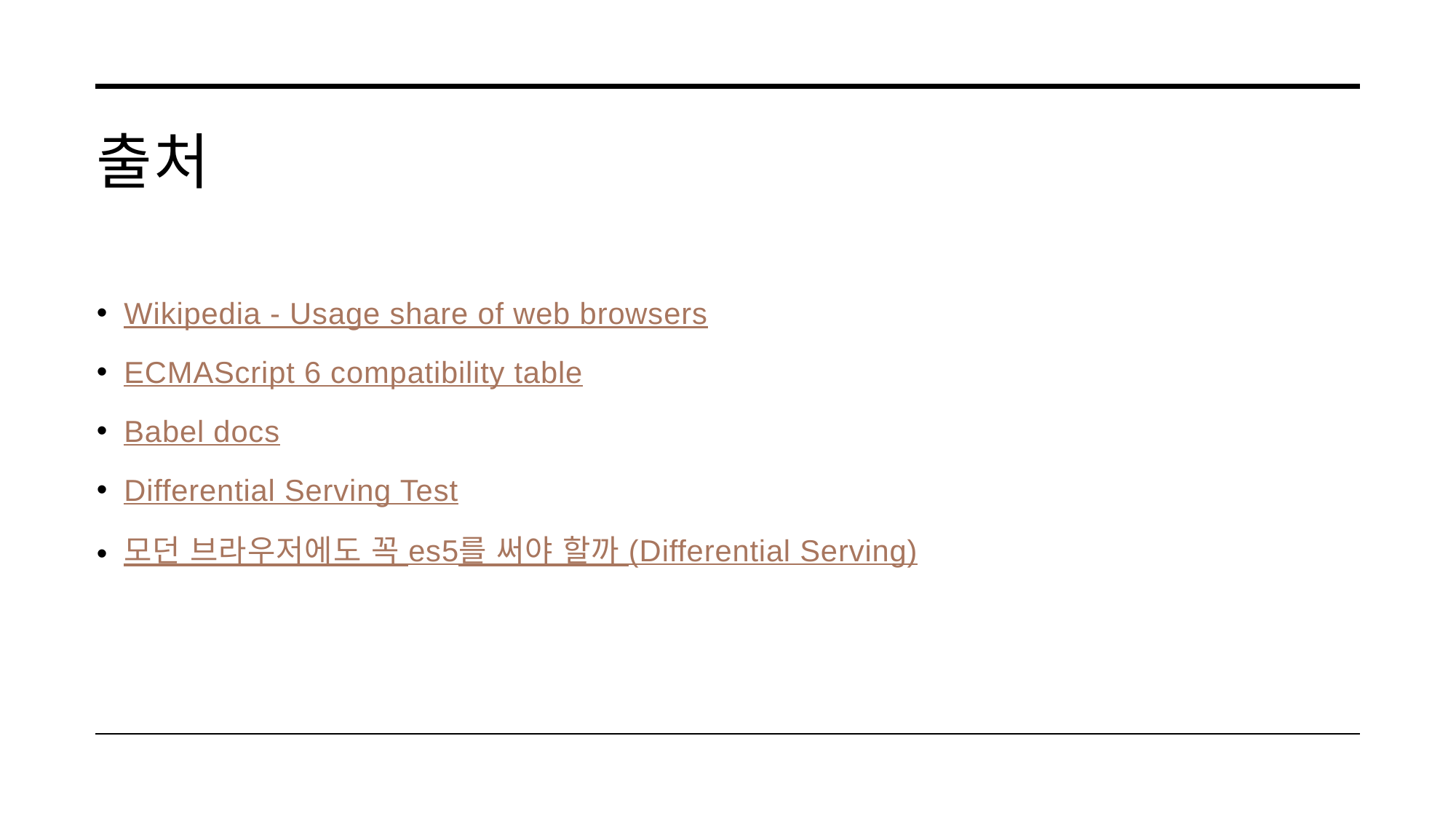

# 출처
Wikipedia - Usage share of web browsers
ECMAScript 6 compatibility table
Babel docs
Differential Serving Test
모던 브라우저에도 꼭 es5를 써야 할까 (Differential Serving)